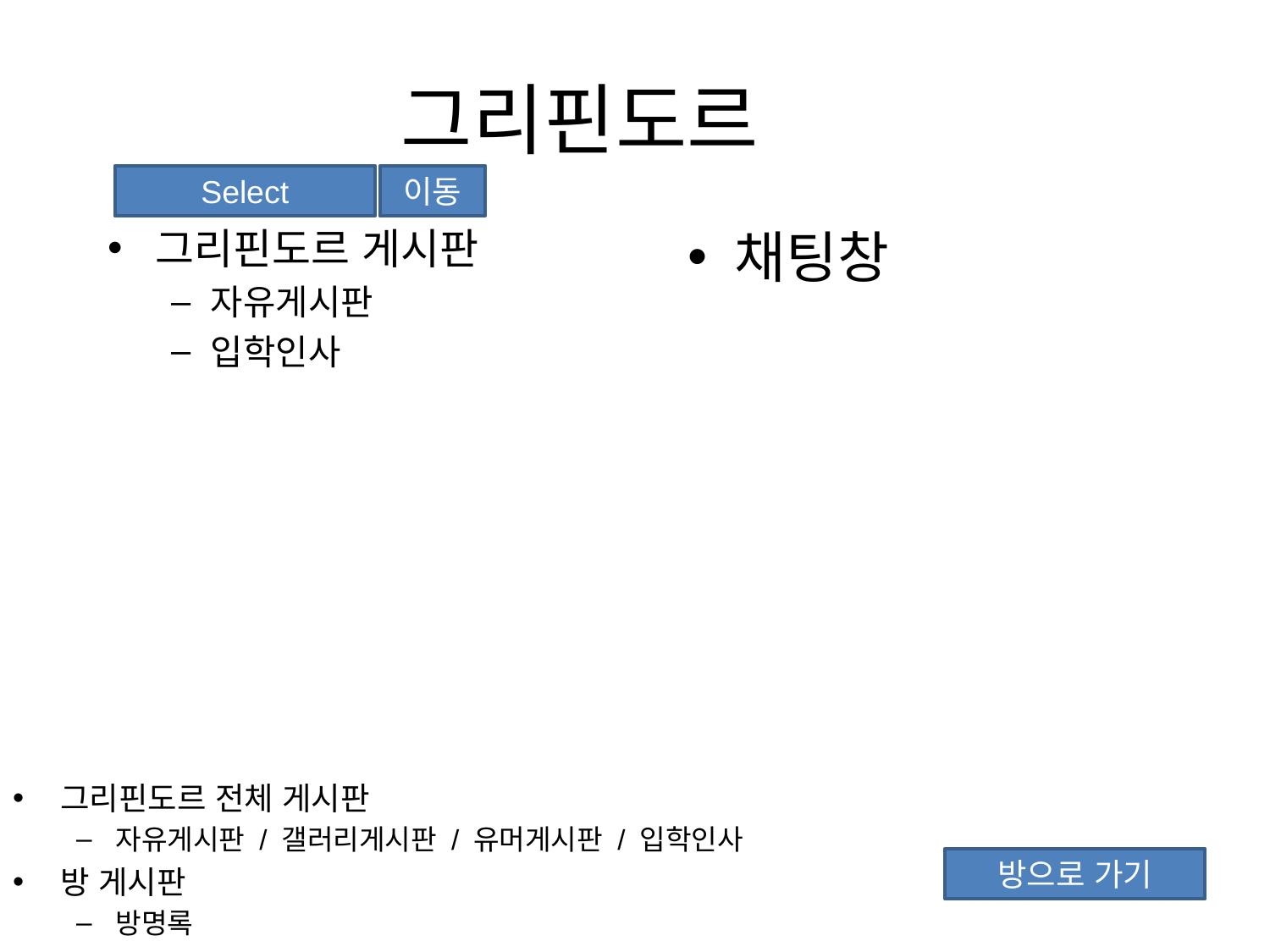

# 그리핀도르
Select
이동

그리핀도르 게시판
자유게시판
입학인사
채팅창
그리핀도르 전체 게시판
자유게시판 / 갤러리게시판 / 유머게시판 / 입학인사
방 게시판
방명록
방으로 가기